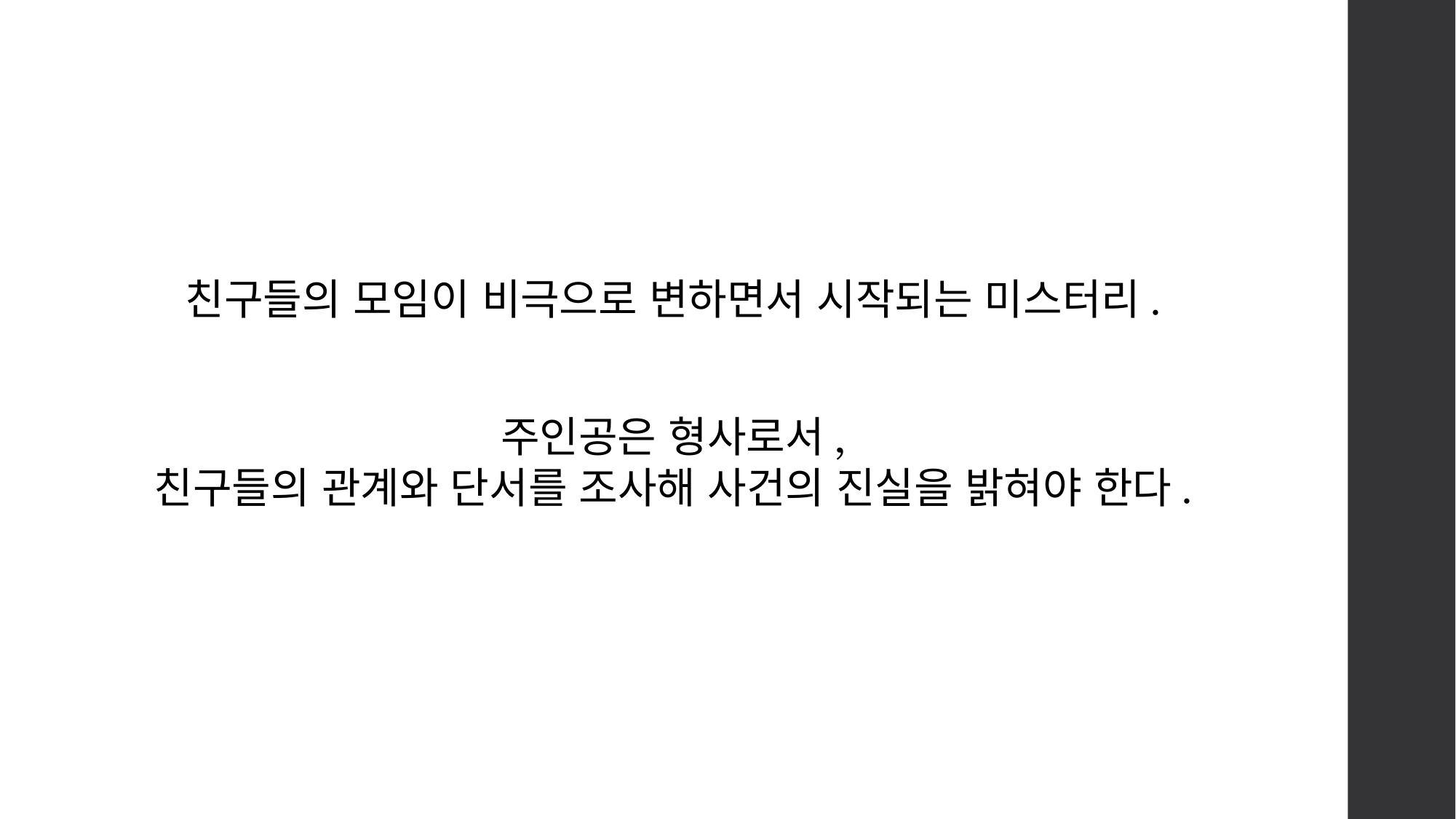

친구들의 모임이 비극으로 변하면서 시작되는 미스터리.
주인공은 형사로서,
친구들의 관계와 단서를 조사해 사건의 진실을 밝혀야 한다.